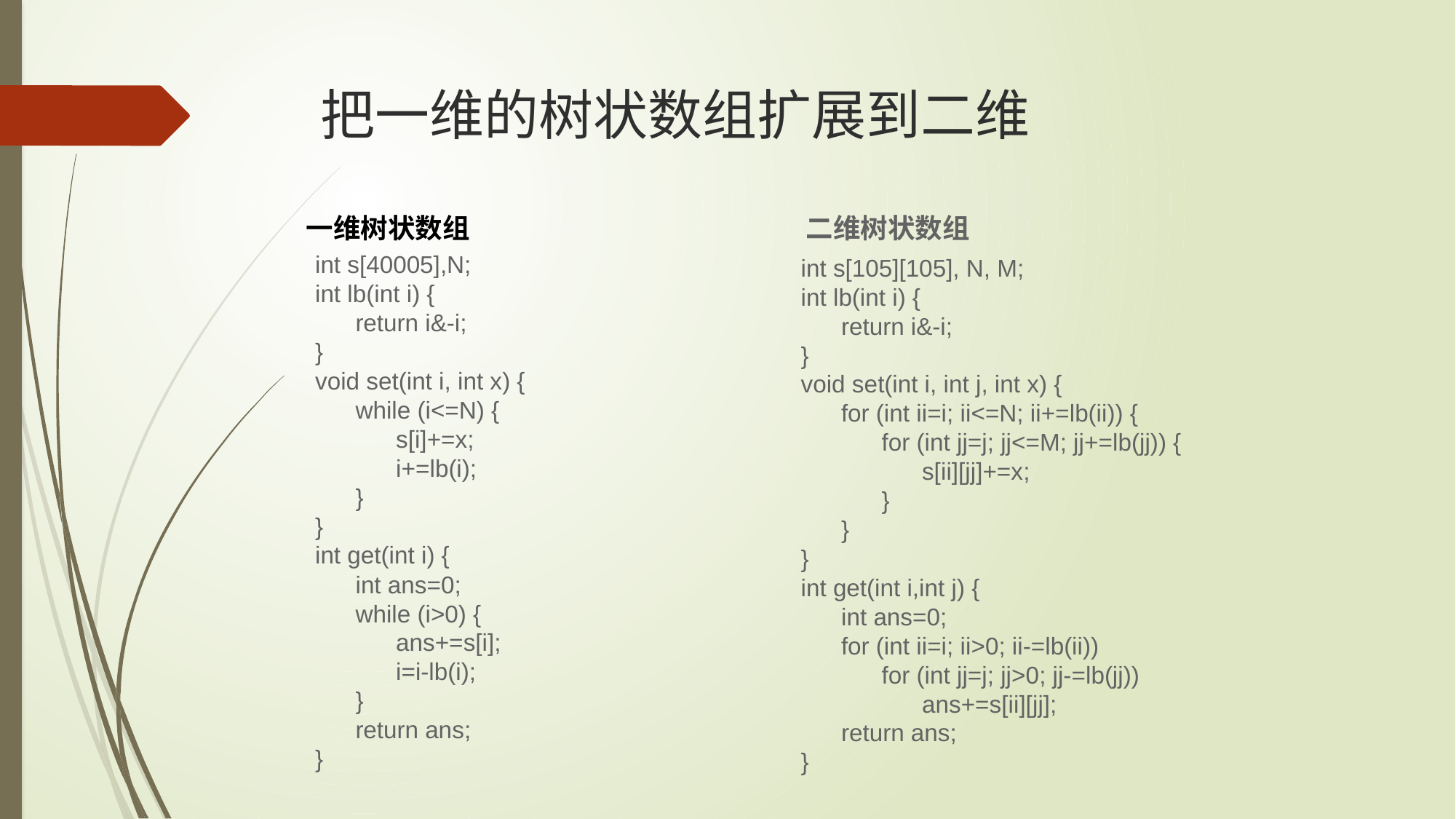

# 把一维的树状数组扩展到二维
一维树状数组
二维树状数组
int s[105][105], N, M;
int lb(int i) {
      return i&-i;
}
void set(int i, int j, int x) {
      for (int ii=i; ii<=N; ii+=lb(ii)) {
            for (int jj=j; jj<=M; jj+=lb(jj)) {
                  s[ii][jj]+=x;
            }
      }
}
int get(int i,int j) {
      int ans=0;
      for (int ii=i; ii>0; ii-=lb(ii))
            for (int jj=j; jj>0; jj-=lb(jj))
                  ans+=s[ii][jj];
      return ans;
}
int s[40005],N;
int lb(int i) {
      return i&-i;
}
void set(int i, int x) {
      while (i<=N) {
            s[i]+=x;
            i+=lb(i);
      }
}
int get(int i) {
      int ans=0;
      while (i>0) {
            ans+=s[i];
            i=i-lb(i);
      }
      return ans;
}